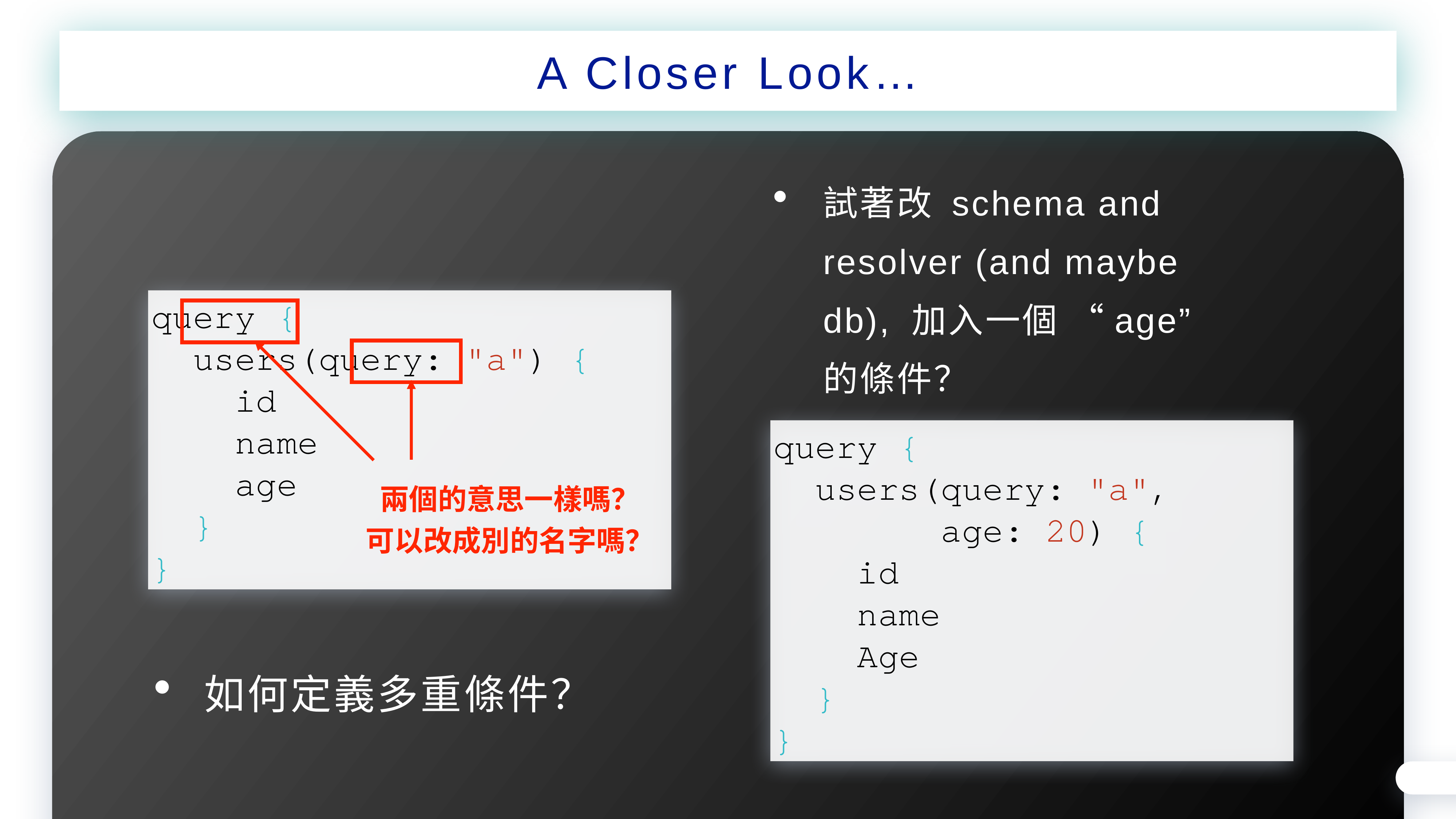

A Closer Look…
試著改 schema and resolver (and maybe db), 加入一個 “age” 的條件？
query {
  users(query: "a") {
    id
    name
    age
  }
}

query {
  users(query: "a",
        age: 20) {
    id
    name
    Age
  }
}
兩個的意思一樣嗎？
可以改成別的名字嗎？
如何定義多重條件？
22